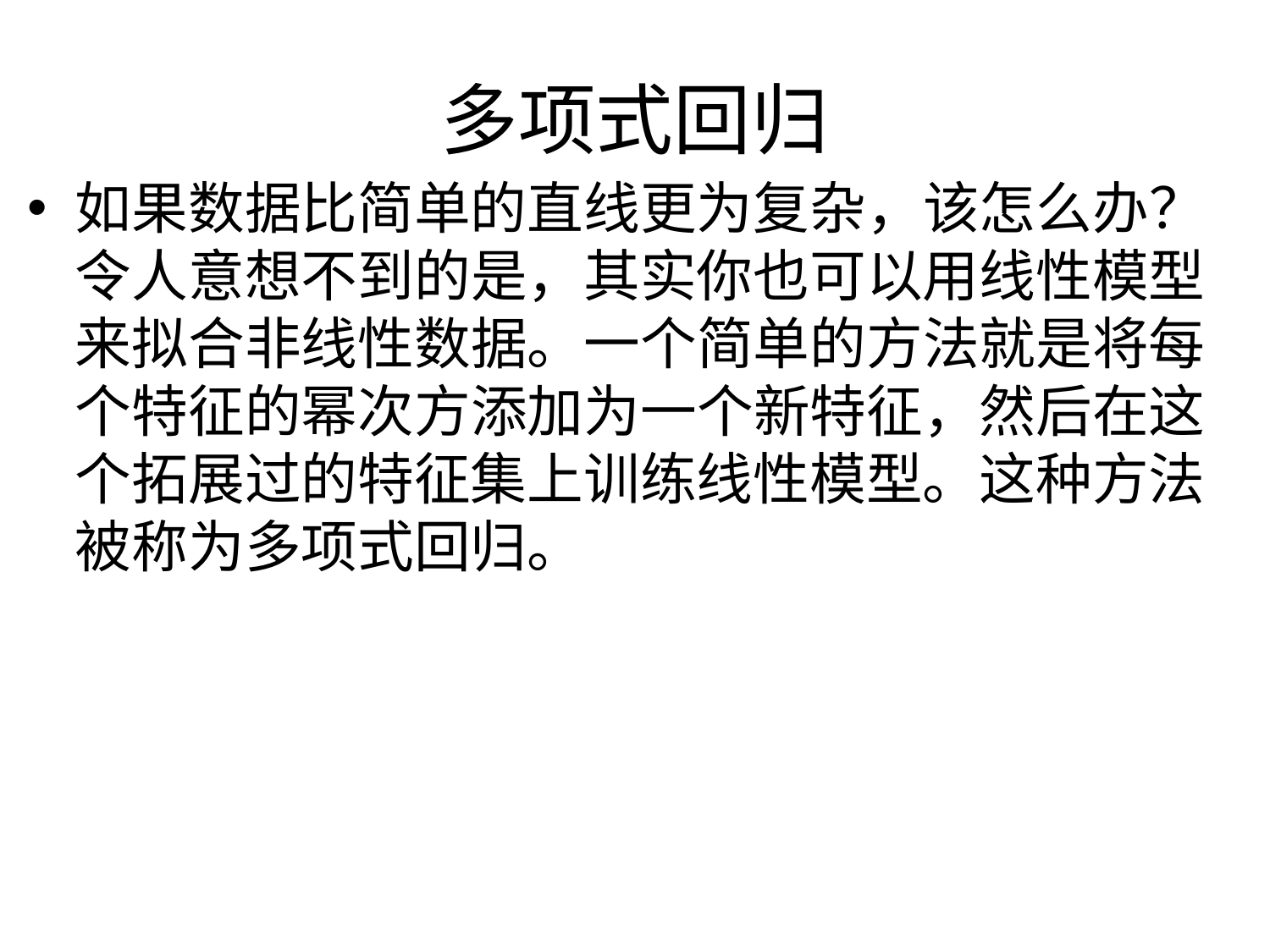

# 多项式回归
如果数据比简单的直线更为复杂，该怎么办？令人意想不到的是，其实你也可以用线性模型来拟合非线性数据。一个简单的方法就是将每个特征的幂次方添加为一个新特征，然后在这个拓展过的特征集上训练线性模型。这种方法被称为多项式回归。